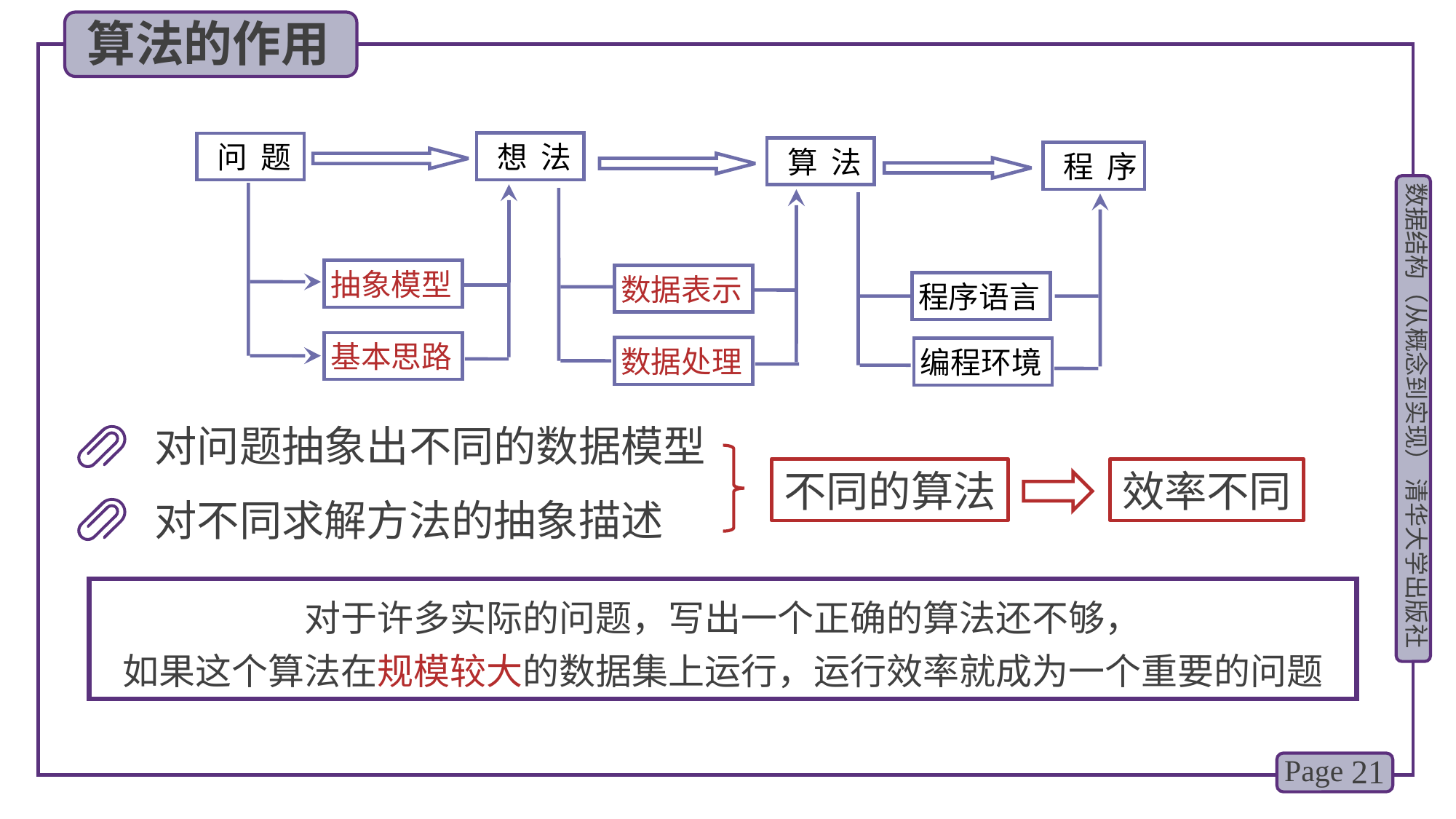

算法的作用

 想  法
 问  题

 算  法

 程  序

抽象模型

基本思路

数据表示

数据处理

程序语言

编程环境

对问题抽象出不同的数据模型

不同的算法
效率不同

对不同求解方法的抽象描述

对于许多实际的问题，写出一个正确的算法还不够，
如果这个算法在规模较大的数据集上运行，运行效率就成为一个重要的问题